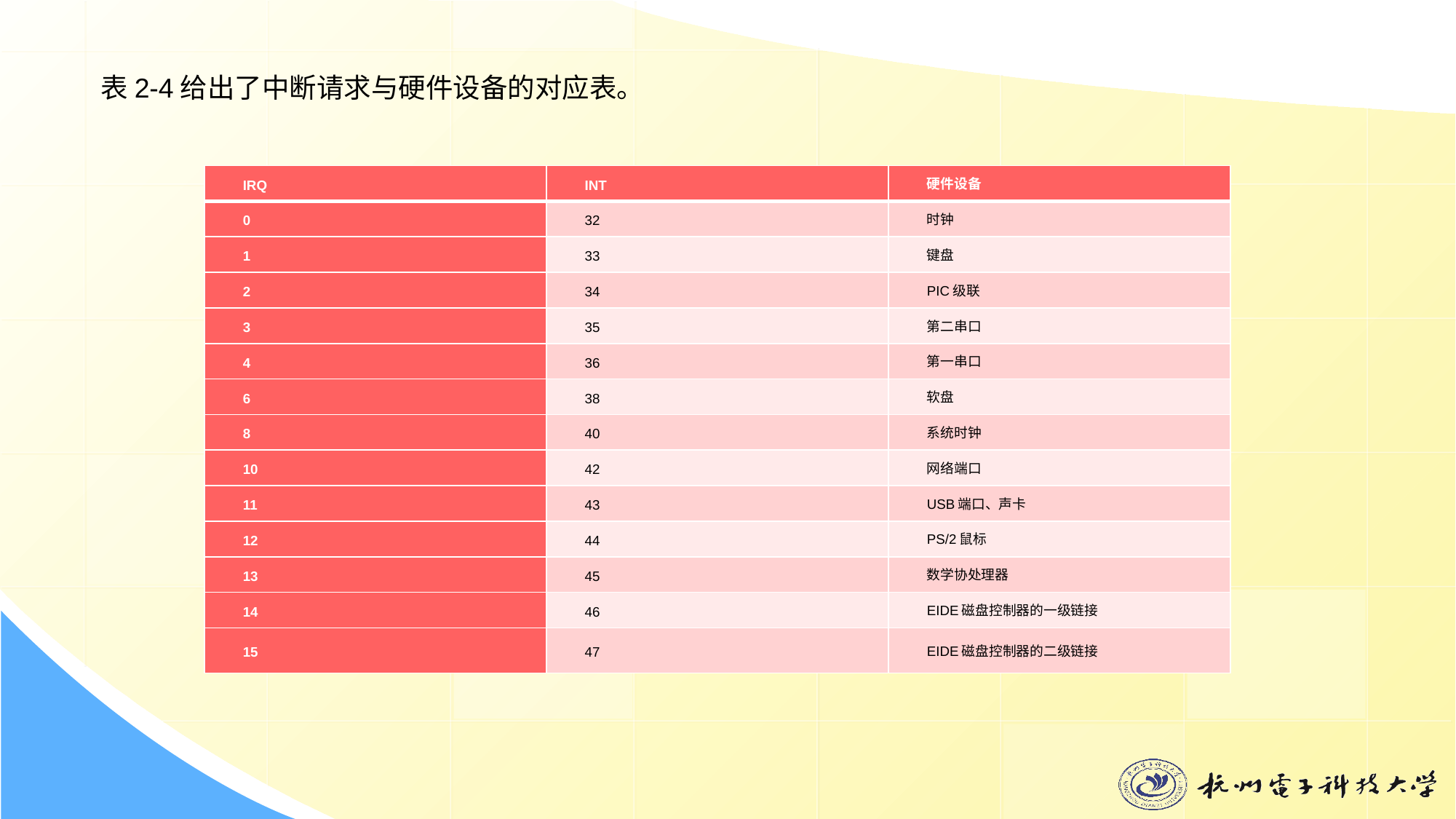

表2-4给出了中断请求与硬件设备的对应表。
| IRQ | INT | 硬件设备 |
| --- | --- | --- |
| 0 | 32 | 时钟 |
| 1 | 33 | 键盘 |
| 2 | 34 | PIC级联 |
| 3 | 35 | 第二串口 |
| 4 | 36 | 第一串口 |
| 6 | 38 | 软盘 |
| 8 | 40 | 系统时钟 |
| 10 | 42 | 网络端口 |
| 11 | 43 | USB端口、声卡 |
| 12 | 44 | PS/2鼠标 |
| 13 | 45 | 数学协处理器 |
| 14 | 46 | EIDE磁盘控制器的一级链接 |
| 15 | 47 | EIDE磁盘控制器的二级链接 |